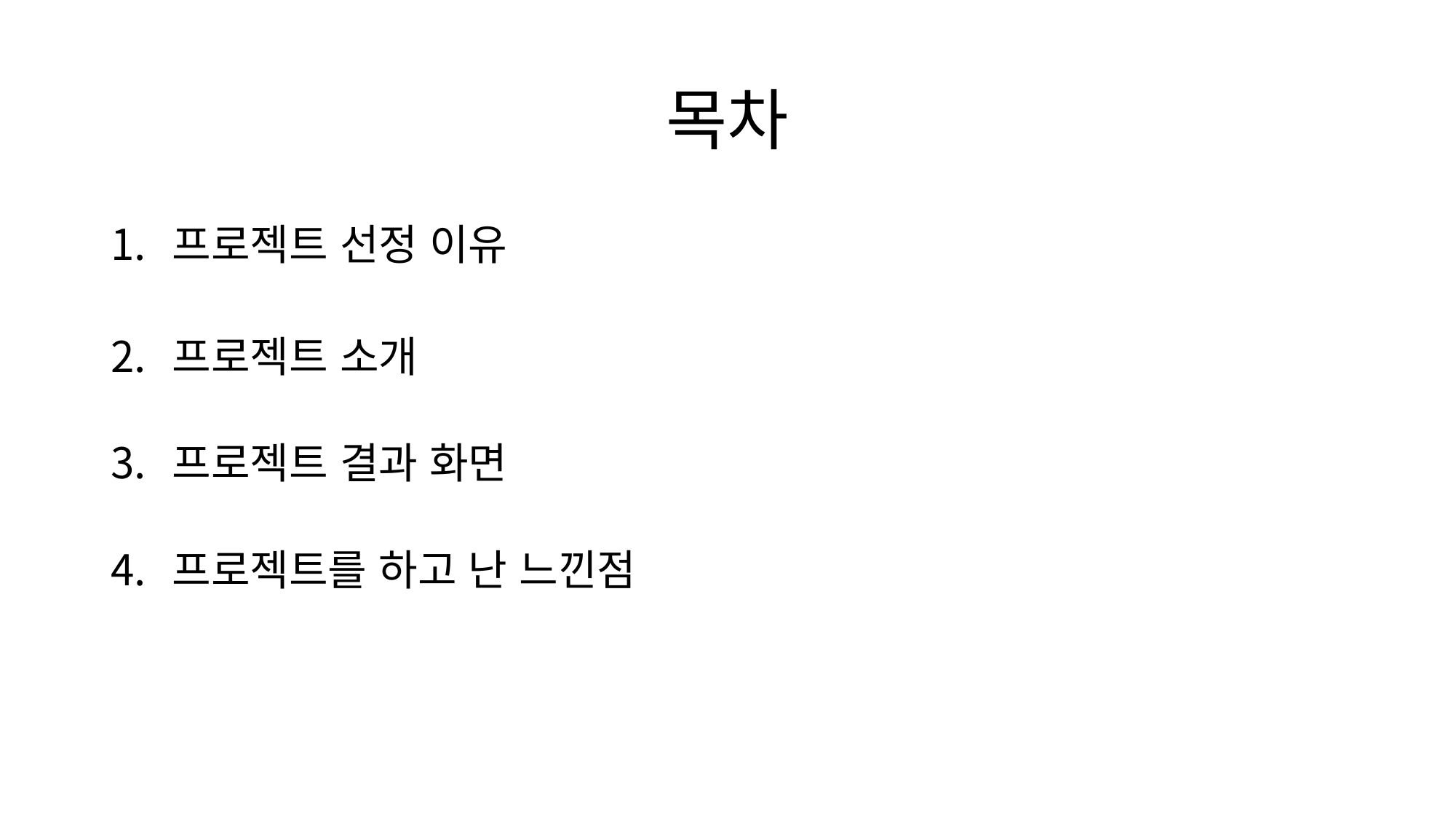

# 목차
프로젝트 선정 이유
프로젝트 소개
프로젝트 결과 화면
프로젝트를 하고 난 느낀점